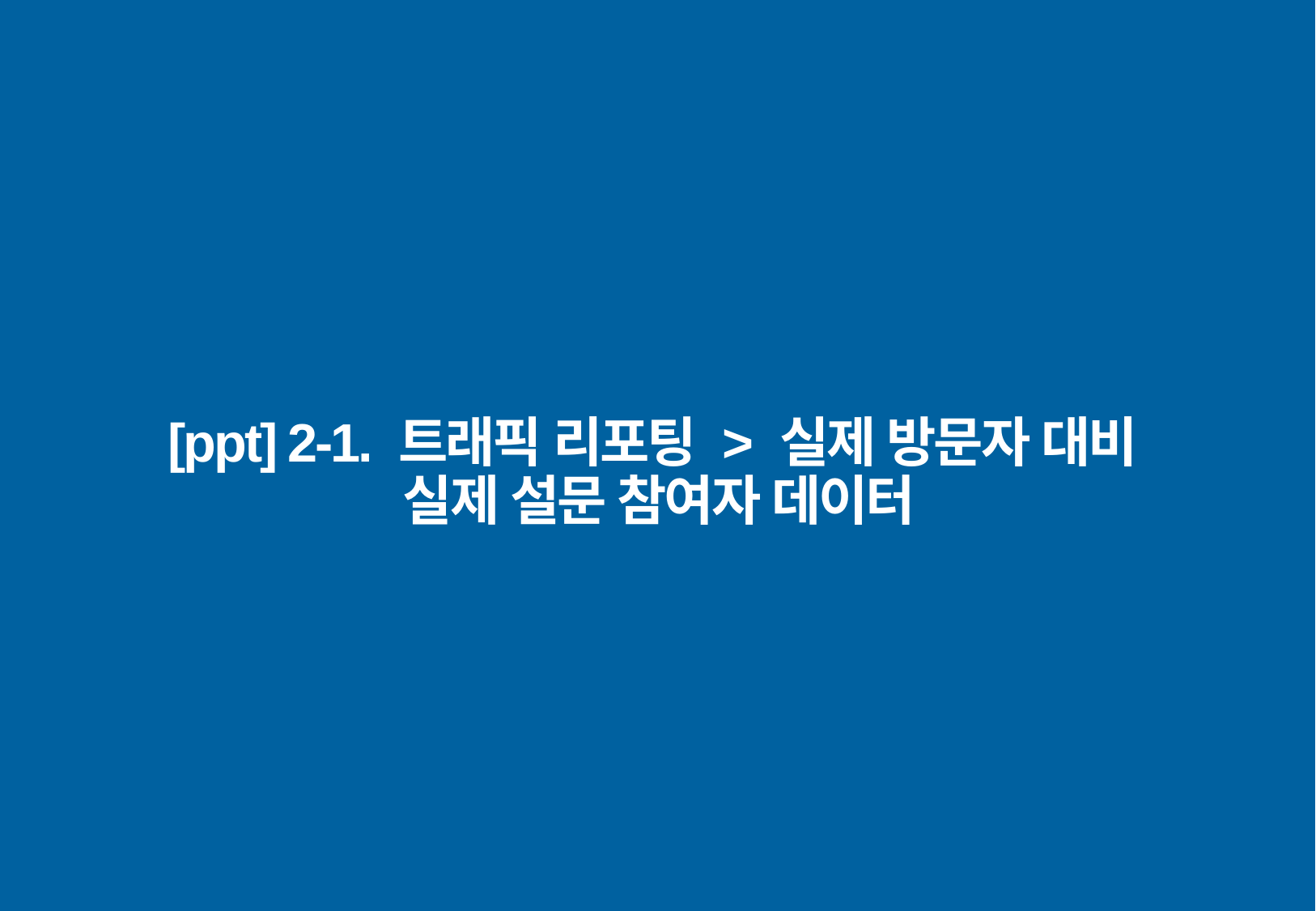

[ppt] 2-1. 트래픽 리포팅 > 실제 방문자 대비
실제 설문 참여자 데이터